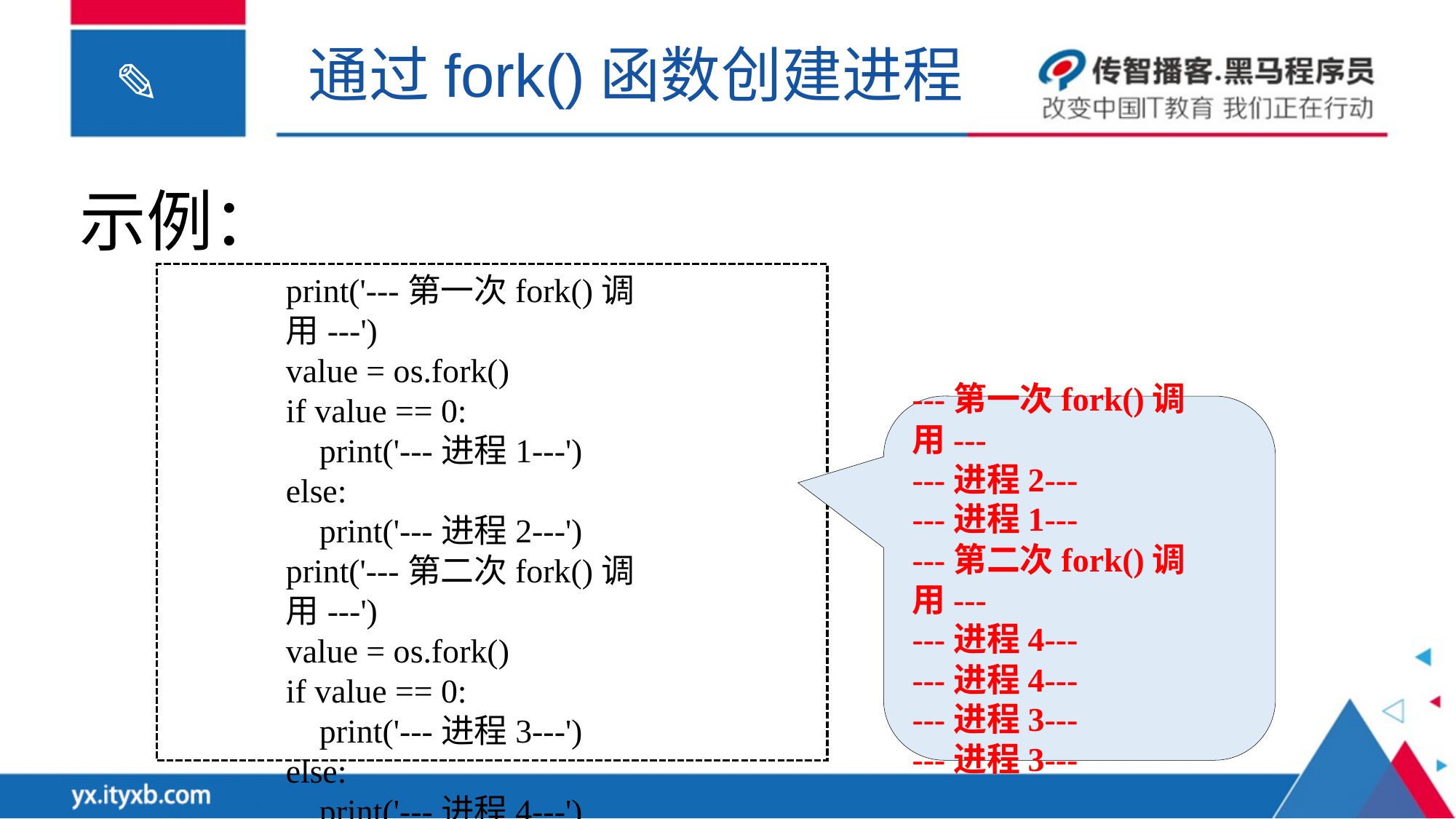

通过fork()函数创建进程
示例：

print('---第一次fork()调用---')
value = os.fork()
if value == 0:
    print('---进程1---')
else:
    print('---进程2---')
print('---第二次fork()调用---')
value = os.fork()
if value == 0:
    print('---进程3---')
else:
    print('---进程4---')
---第一次fork()调用---
---进程2---
---进程1---
---第二次fork()调用---
---进程4---
---进程4---
---进程3---
---进程3---